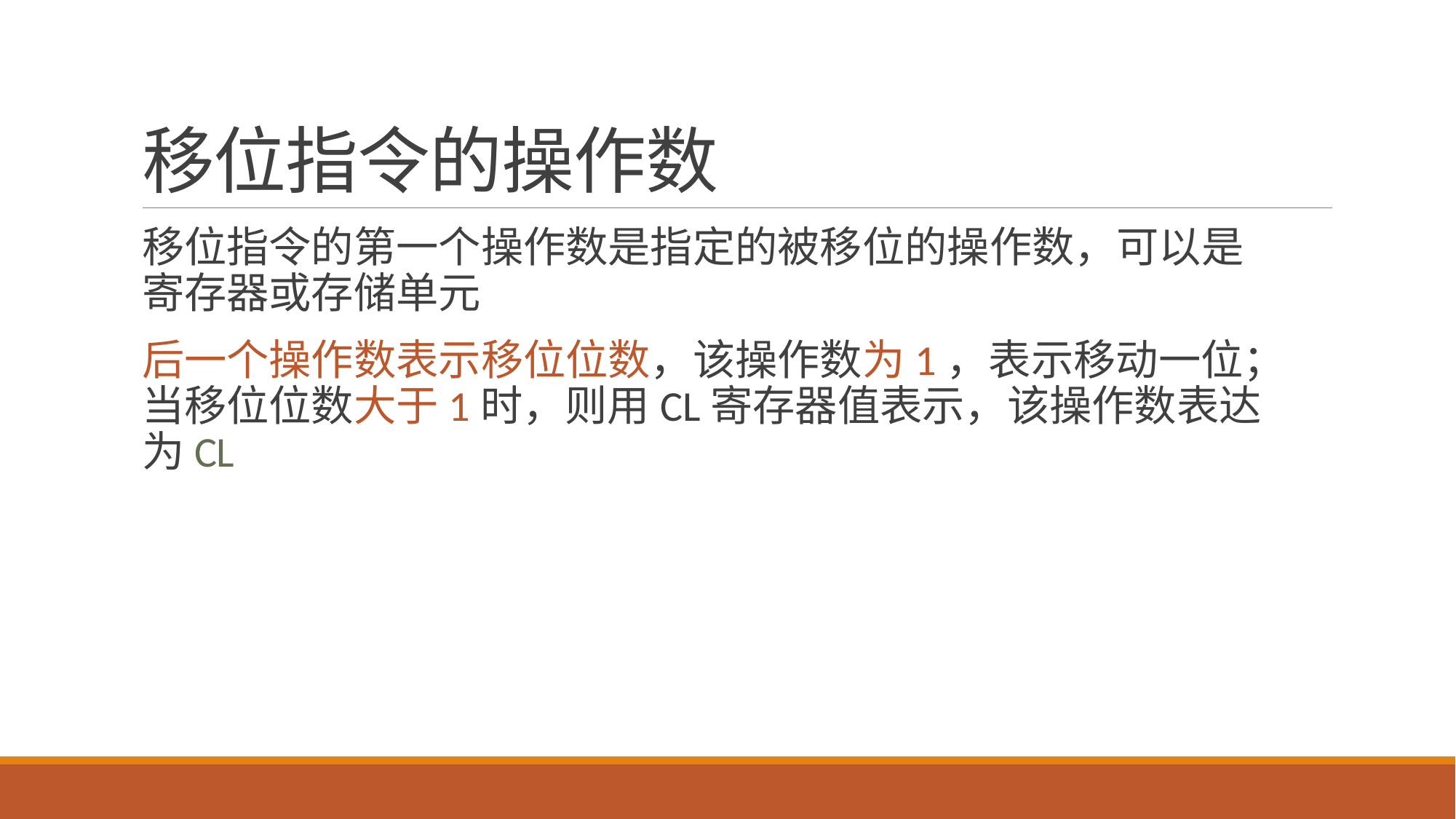

# 移位指令的操作数
移位指令的第一个操作数是指定的被移位的操作数，可以是寄存器或存储单元
后一个操作数表示移位位数，该操作数为1，表示移动一位；当移位位数大于1时，则用CL寄存器值表示，该操作数表达为CL